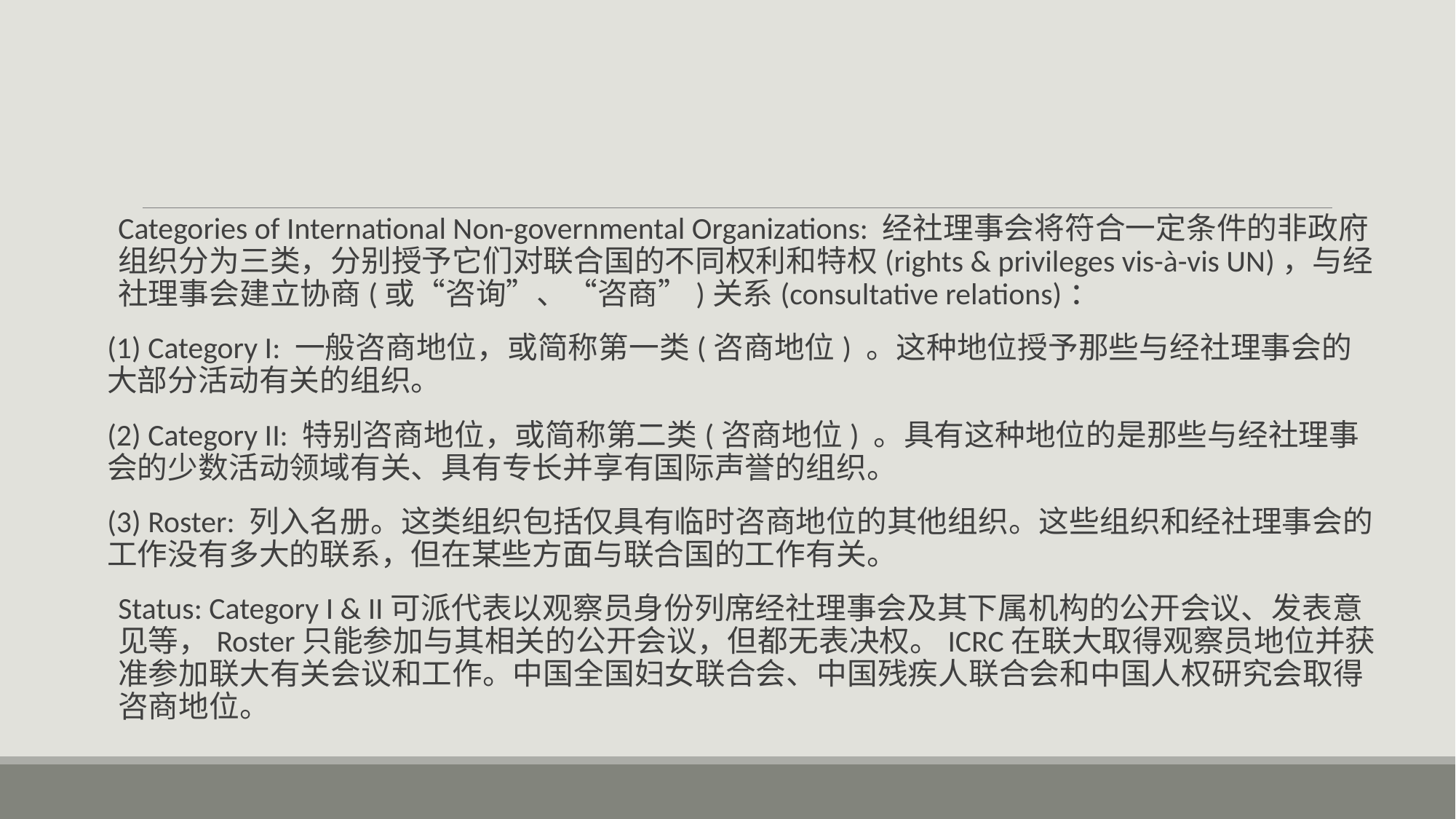

#
Categories of International Non-governmental Organizations: 经社理事会将符合一定条件的非政府组织分为三类，分别授予它们对联合国的不同权利和特权(rights & privileges vis-à-vis UN)，与经社理事会建立协商(或“咨询”、“咨商”)关系(consultative relations)：
(1) Category I: 一般咨商地位，或简称第一类(咨商地位) 。这种地位授予那些与经社理事会的大部分活动有关的组织。
(2) Category II: 特别咨商地位，或简称第二类(咨商地位) 。具有这种地位的是那些与经社理事会的少数活动领域有关、具有专长并享有国际声誉的组织。
(3) Roster: 列入名册。这类组织包括仅具有临时咨商地位的其他组织。这些组织和经社理事会的工作没有多大的联系，但在某些方面与联合国的工作有关。
Status: Category I & II可派代表以观察员身份列席经社理事会及其下属机构的公开会议、发表意见等，Roster只能参加与其相关的公开会议，但都无表决权。ICRC在联大取得观察员地位并获准参加联大有关会议和工作。中国全国妇女联合会、中国残疾人联合会和中国人权研究会取得咨商地位。